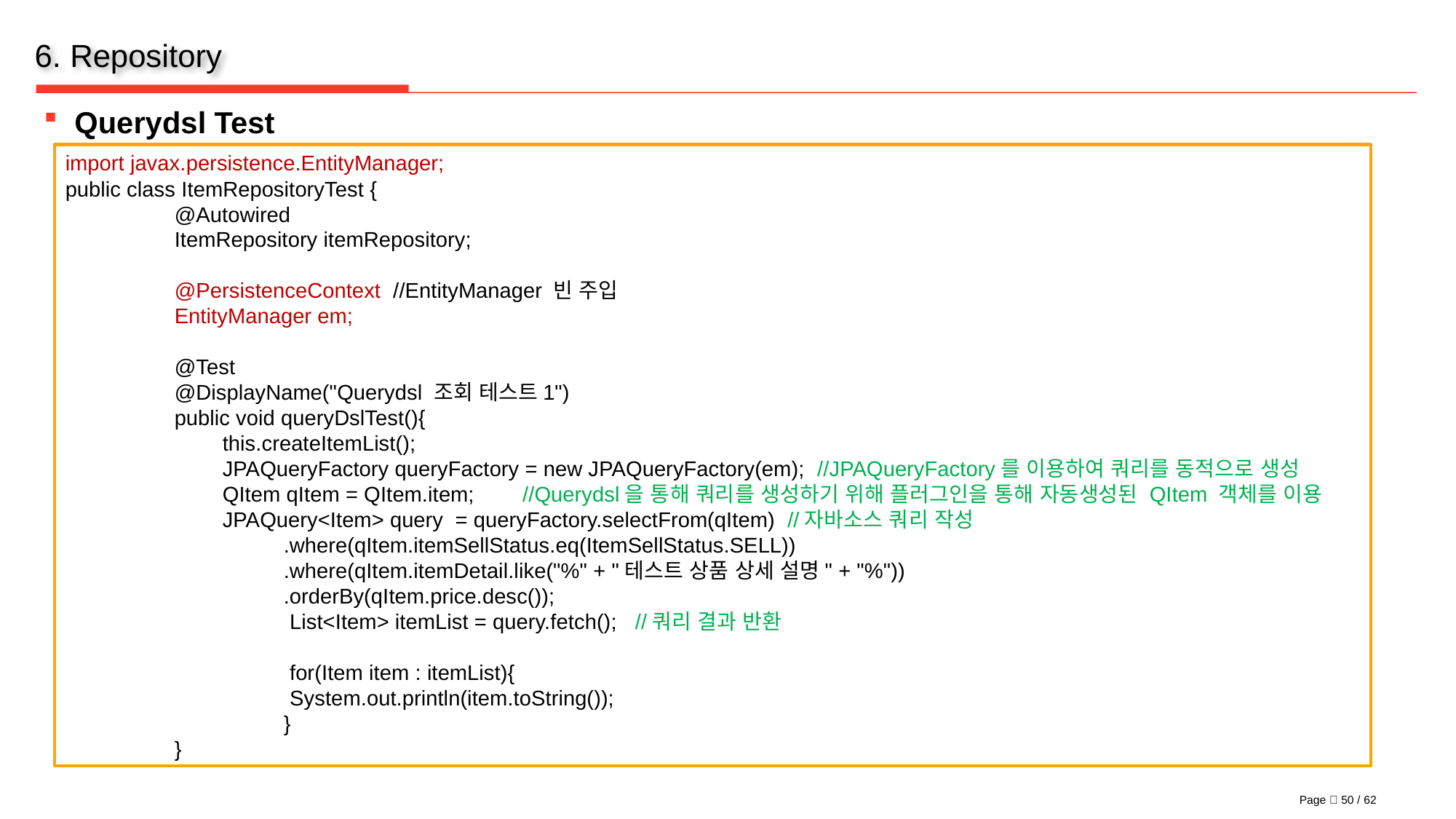

# 6. Repository
Querydsl Test

import javax.persistence.EntityManager;
public class ItemRepositoryTest {
	@Autowired
	ItemRepository itemRepository;

	@PersistenceContext  //EntityManager 빈 주입
    	EntityManager em;

	@Test
	@DisplayName("Querydsl 조회 테스트1")
	public void queryDslTest(){
	        this.createItemList();
	        JPAQueryFactory queryFactory = new JPAQueryFactory(em);  //JPAQueryFactory를 이용하여 쿼리를 동적으로 생성
	        QItem qItem = QItem.item;        //Querydsl을 통해 쿼리를 생성하기 위해 플러그인을 통해 자동생성된 QItem 객체를 이용
	        JPAQuery<Item> query  = queryFactory.selectFrom(qItem)  //자바소스 쿼리 작성
	                	.where(qItem.itemSellStatus.eq(ItemSellStatus.SELL))
	                	.where(qItem.itemDetail.like("%" + "테스트 상품 상세 설명" + "%"))
	                	.orderBy(qItem.price.desc());
	       	 List<Item> itemList = query.fetch();   //쿼리 결과 반환

	       	 for(Item item : itemList){
	           	 System.out.println(item.toString());
		}
	}